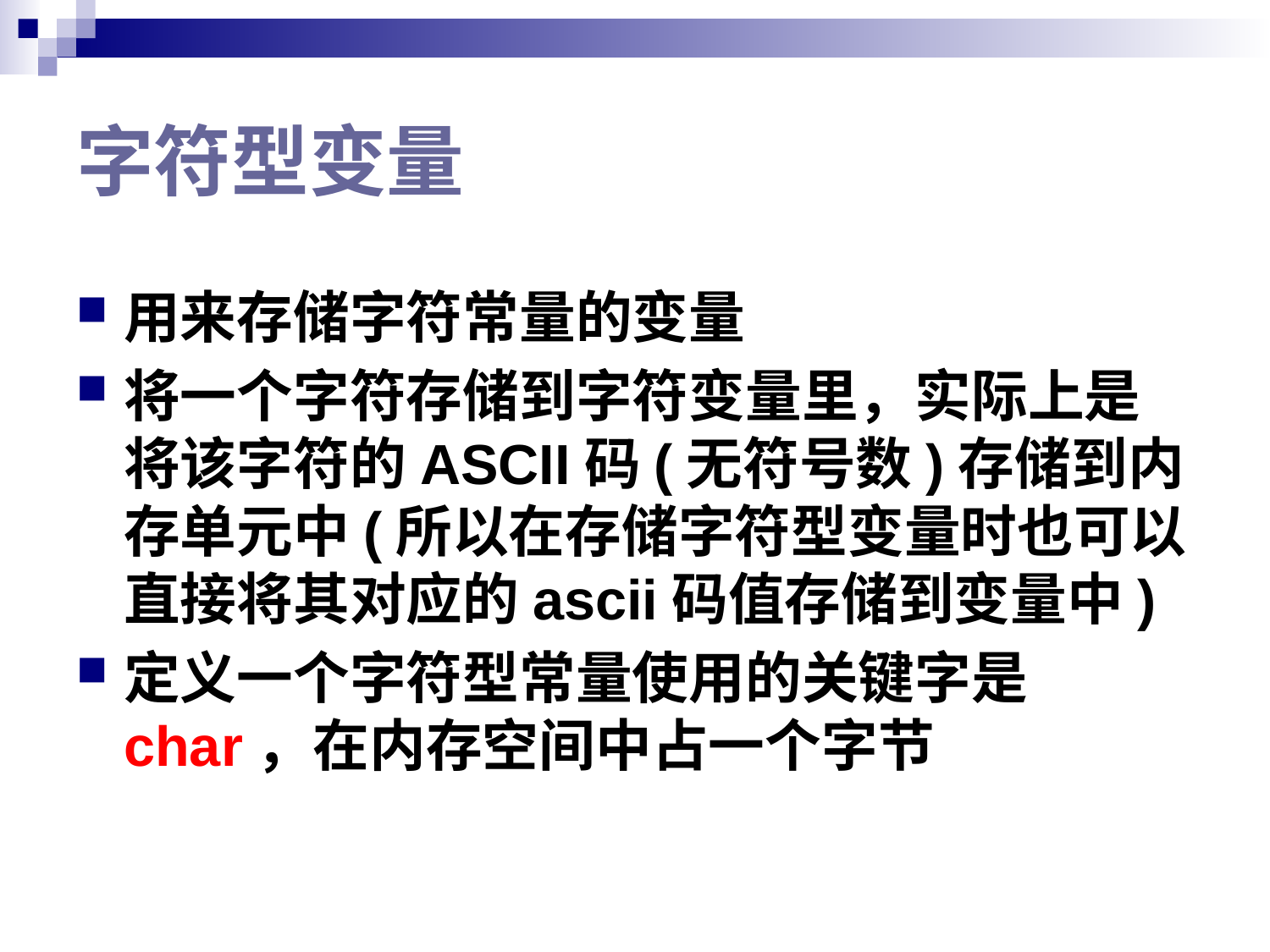

# 字符型变量
用来存储字符常量的变量
将一个字符存储到字符变量里，实际上是将该字符的ASCII码(无符号数)存储到内存单元中(所以在存储字符型变量时也可以直接将其对应的ascii码值存储到变量中)
定义一个字符型常量使用的关键字是char，在内存空间中占一个字节